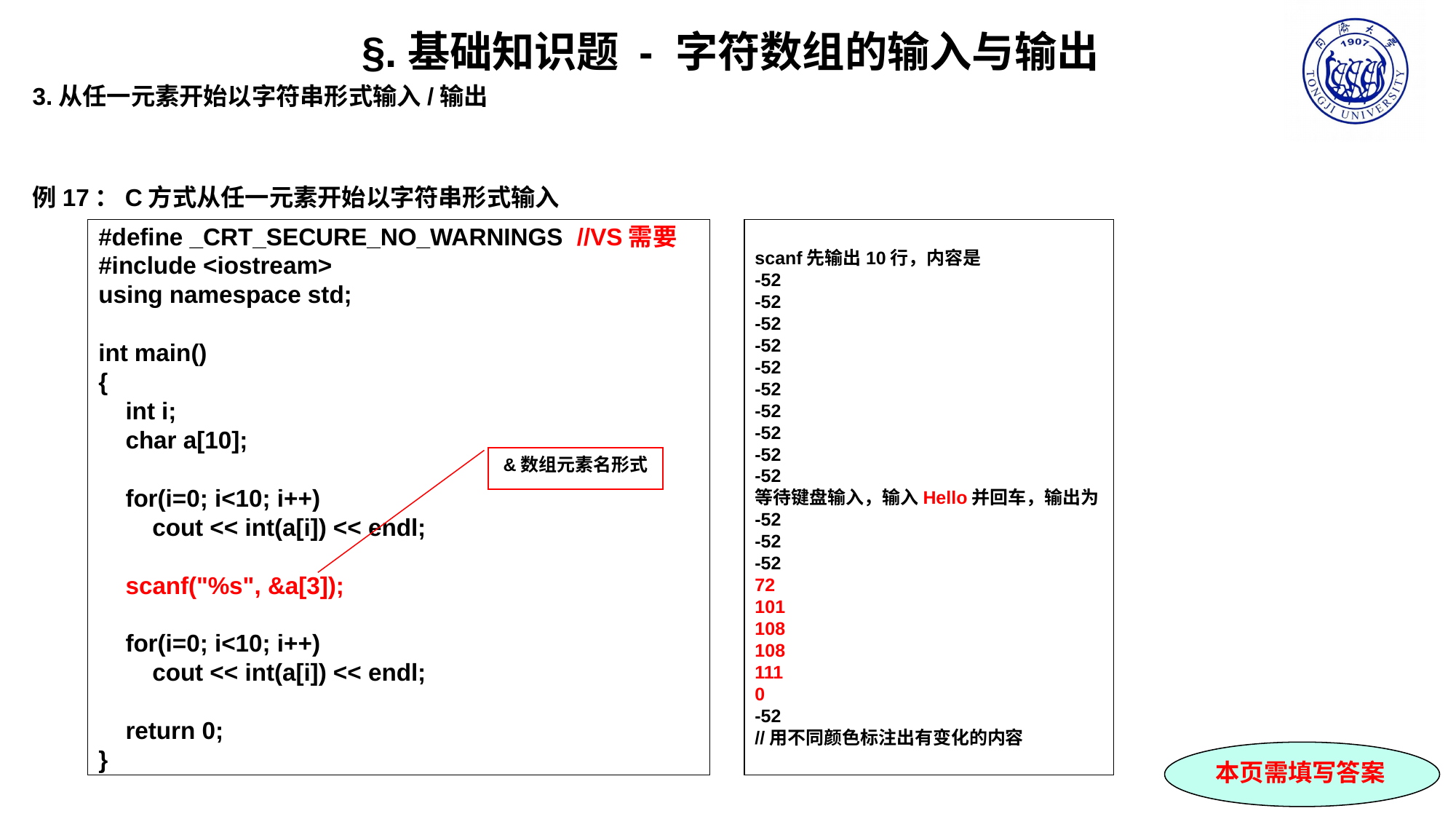

§.基础知识题 - 字符数组的输入与输出
3.从任一元素开始以字符串形式输入/输出

例17：C方式从任一元素开始以字符串形式输入

#define _CRT_SECURE_NO_WARNINGS  //VS需要
#include <iostream>
using namespace std;

int main()
{
    int i;
    char a[10];

    for(i=0; i<10; i++)
        cout << int(a[i]) << endl;

    scanf("%s", &a[3]);

    for(i=0; i<10; i++)
        cout << int(a[i]) << endl;

    return 0;
}
scanf先输出10行，内容是
-52
-52
-52
-52
-52
-52
-52
-52
-52
-52
等待键盘输入，输入Hello并回车，输出为
-52
-52
-52
72
101
108
108
111
0
-52
//用不同颜色标注出有变化的内容
&数组元素名形式
本页需填写答案